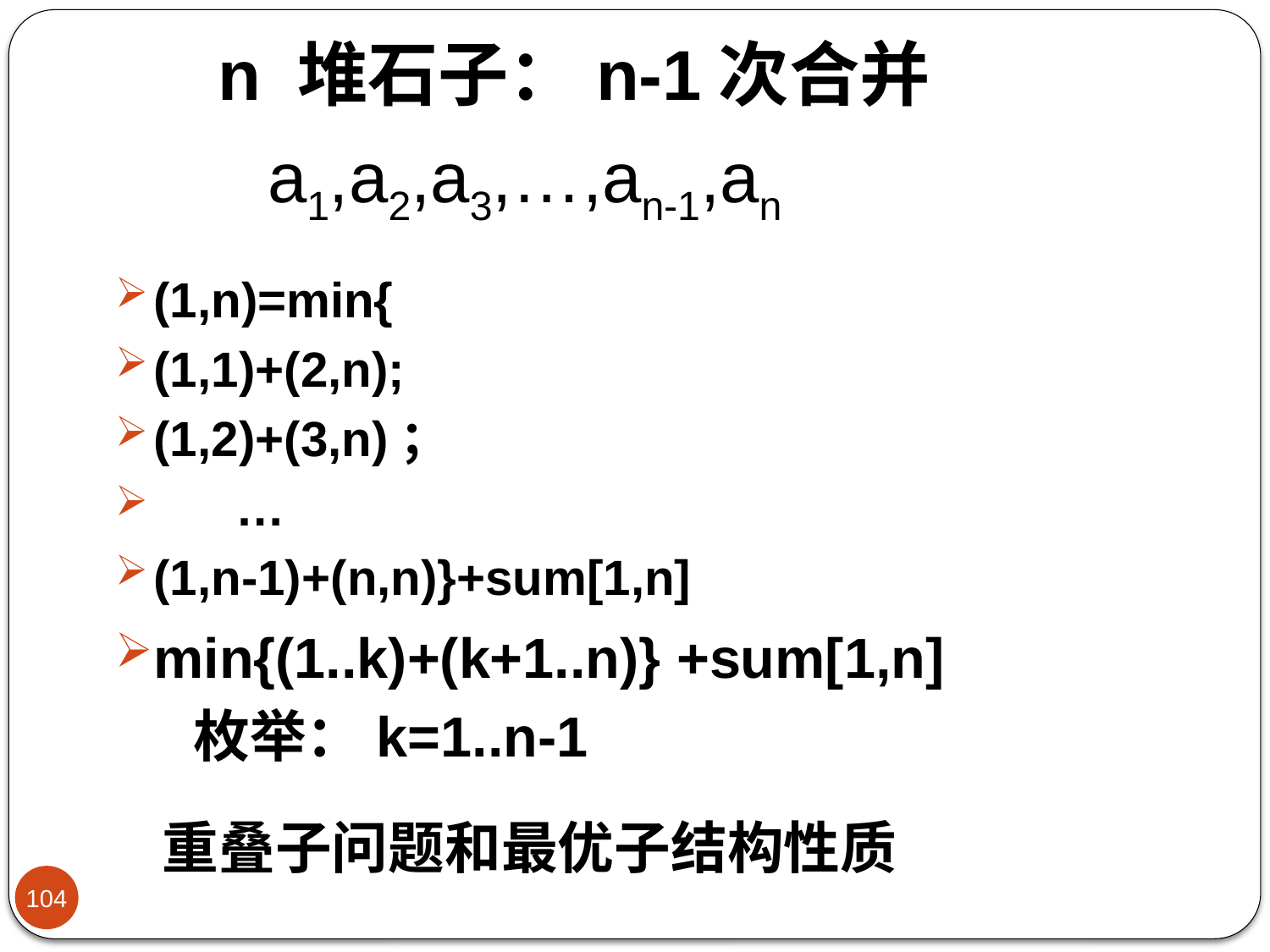

# n 堆石子：n-1次合并
a1,a2,a3,…,an-1,an
(1,n)=min{
(1,1)+(2,n);
(1,2)+(3,n)；
      …
(1,n-1)+(n,n)}+sum[1,n]
min{(1..k)+(k+1..n)} +sum[1,n]
     枚举：k=1..n-1
重叠子问题和最优子结构性质
104